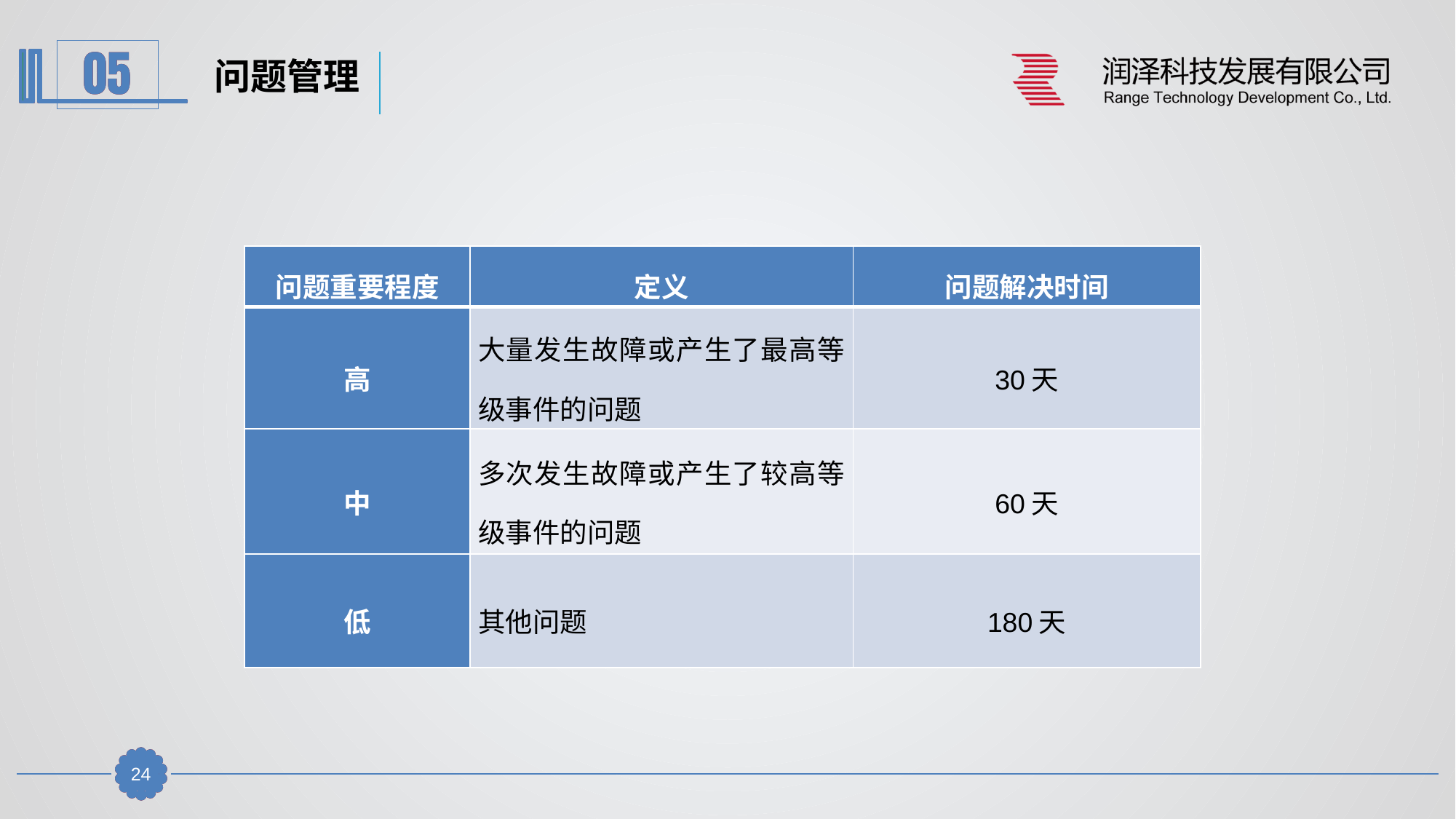

问题管理
| 问题重要程度 | 定义 | 问题解决时间 |
| --- | --- | --- |
| 高 | 大量发生故障或产生了最高等级事件的问题 | 30天 |
| 中 | 多次发生故障或产生了较高等级事件的问题 | 60天 |
| 低 | 其他问题 | 180天 |
24